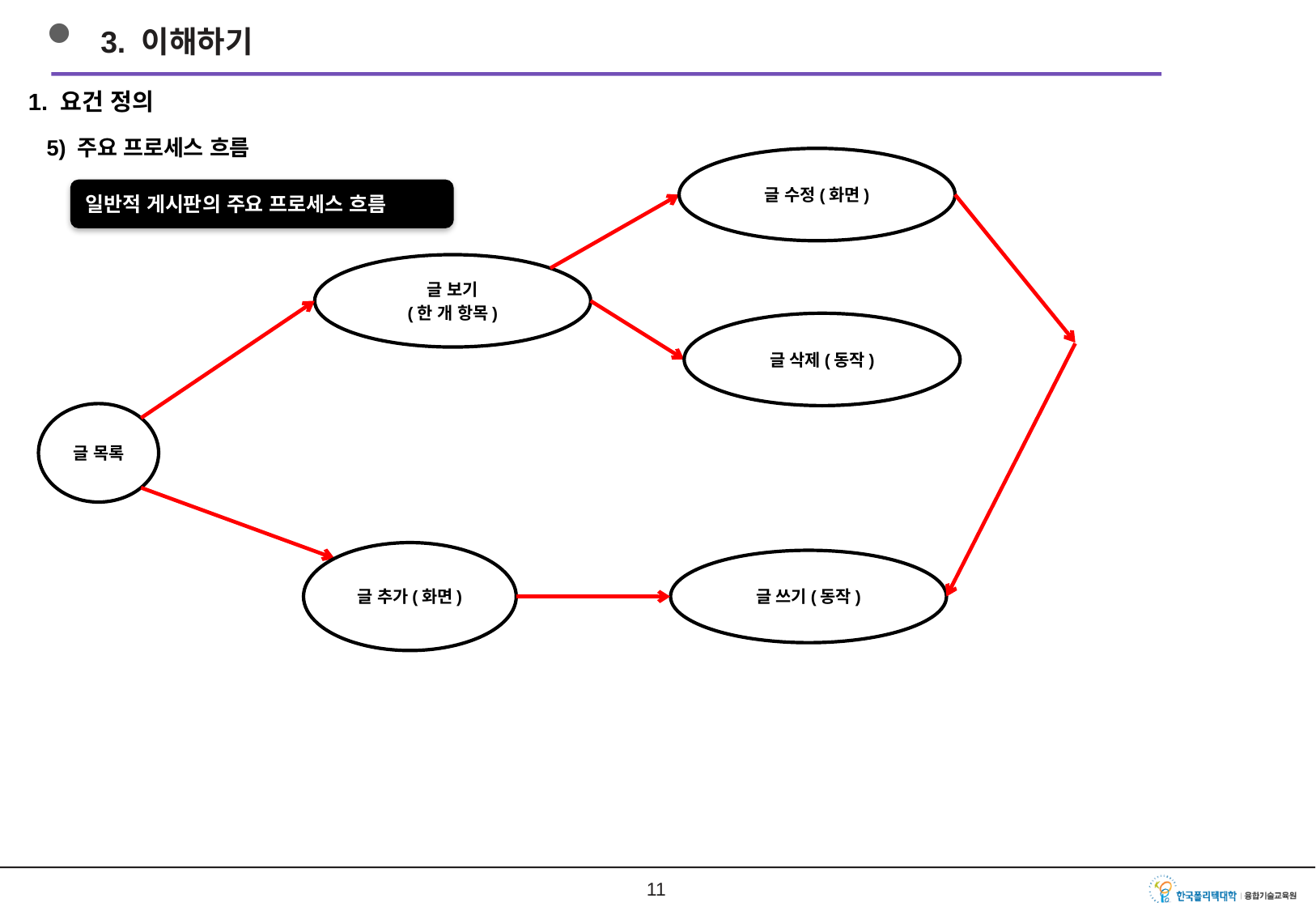

3. 이해하기
1. 요건 정의
5) 주요 프로세스 흐름
글 수정(화면)
일반적 게시판의 주요 프로세스 흐름
글 보기
(한 개 항목)
글 삭제(동작)
글 목록
글 추가(화면)
글 쓰기(동작)
11